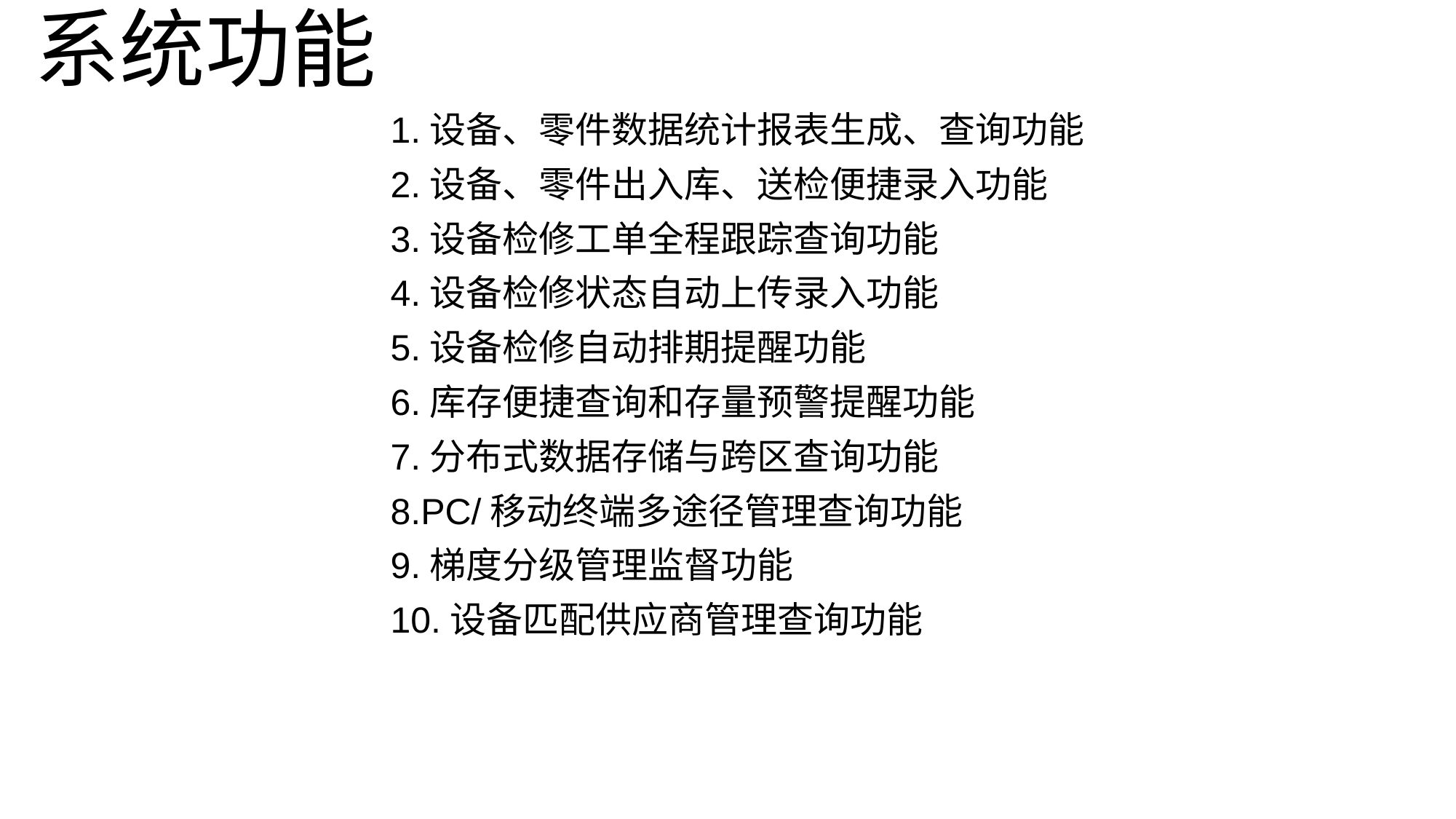

# 系统功能
1.设备、零件数据统计报表生成、查询功能
2.设备、零件出入库、送检便捷录入功能
3.设备检修工单全程跟踪查询功能
4.设备检修状态自动上传录入功能
5.设备检修自动排期提醒功能
6.库存便捷查询和存量预警提醒功能
7.分布式数据存储与跨区查询功能
8.PC/移动终端多途径管理查询功能
9.梯度分级管理监督功能
10.设备匹配供应商管理查询功能